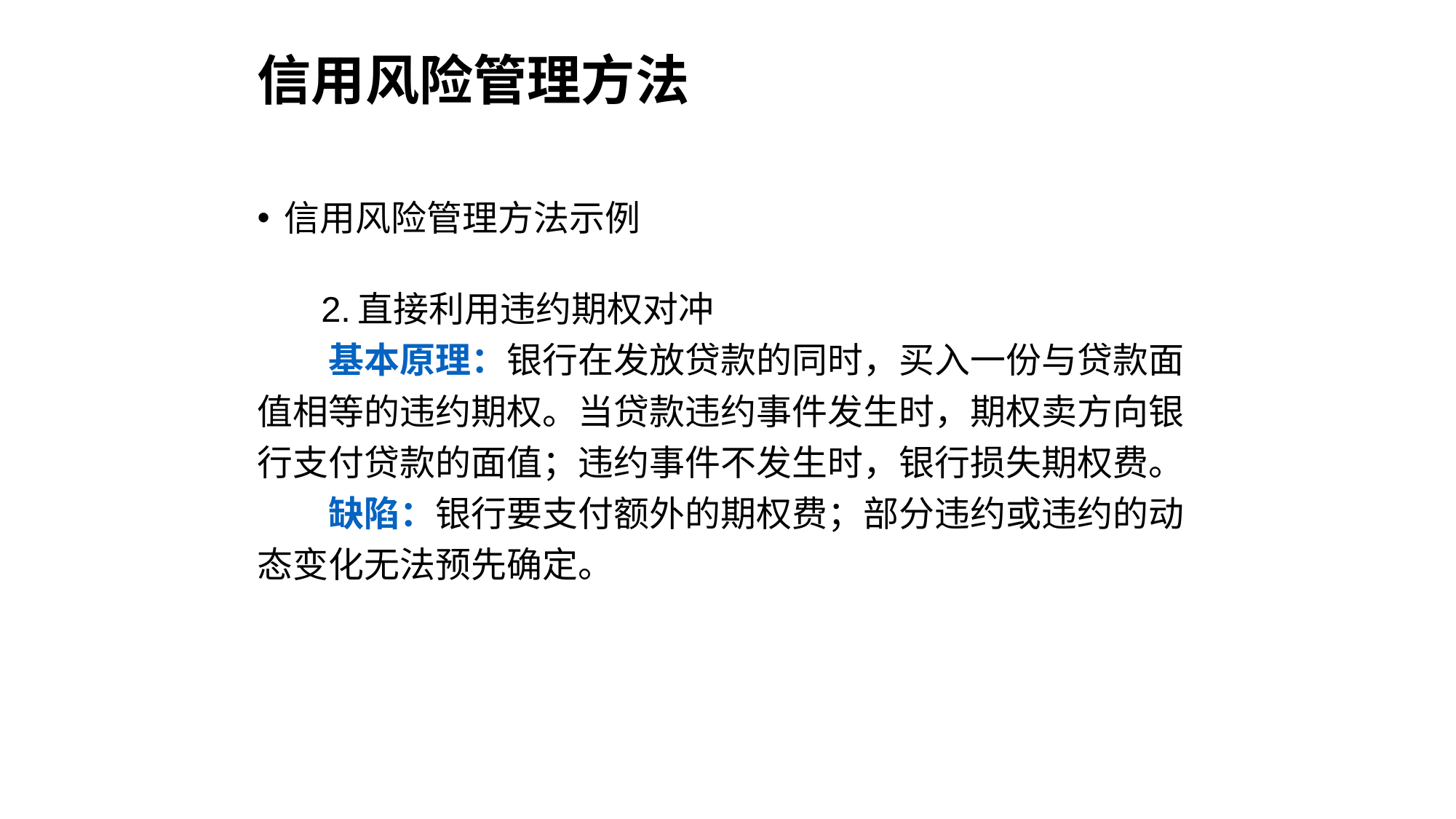

信用风险管理方法

信用风险管理方法示例

         2.直接利用违约期权对冲
        基本原理：银行在发放贷款的同时，买入一份与贷款面
值相等的违约期权。当贷款违约事件发生时，期权卖方向银
行支付贷款的面值；违约事件不发生时，银行损失期权费。
        缺陷：银行要支付额外的期权费；部分违约或违约的动
态变化无法预先确定。